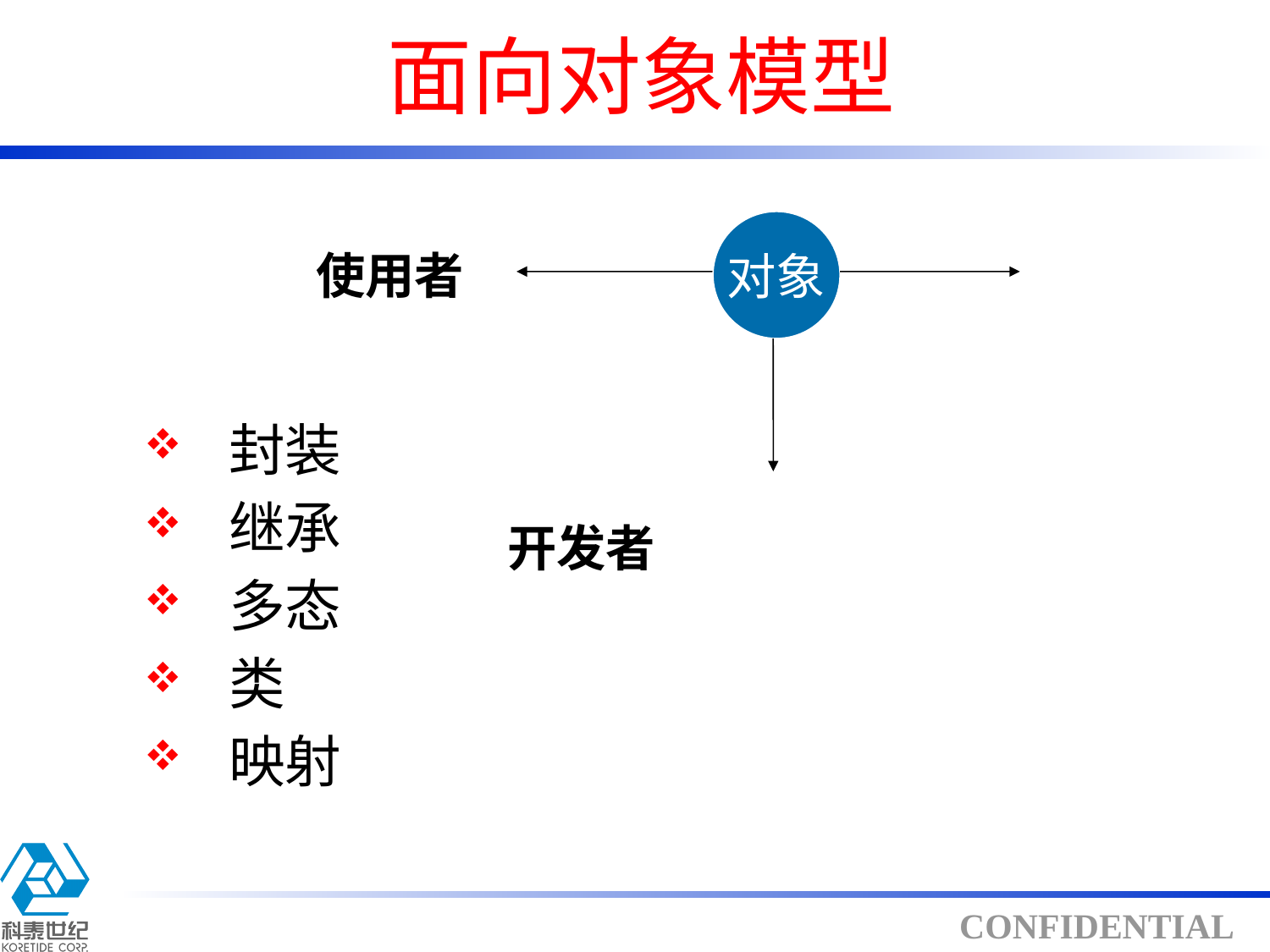

# 面向对象模型

使用者                        机器

                开发者
对象

封装
继承
多态
类
映射